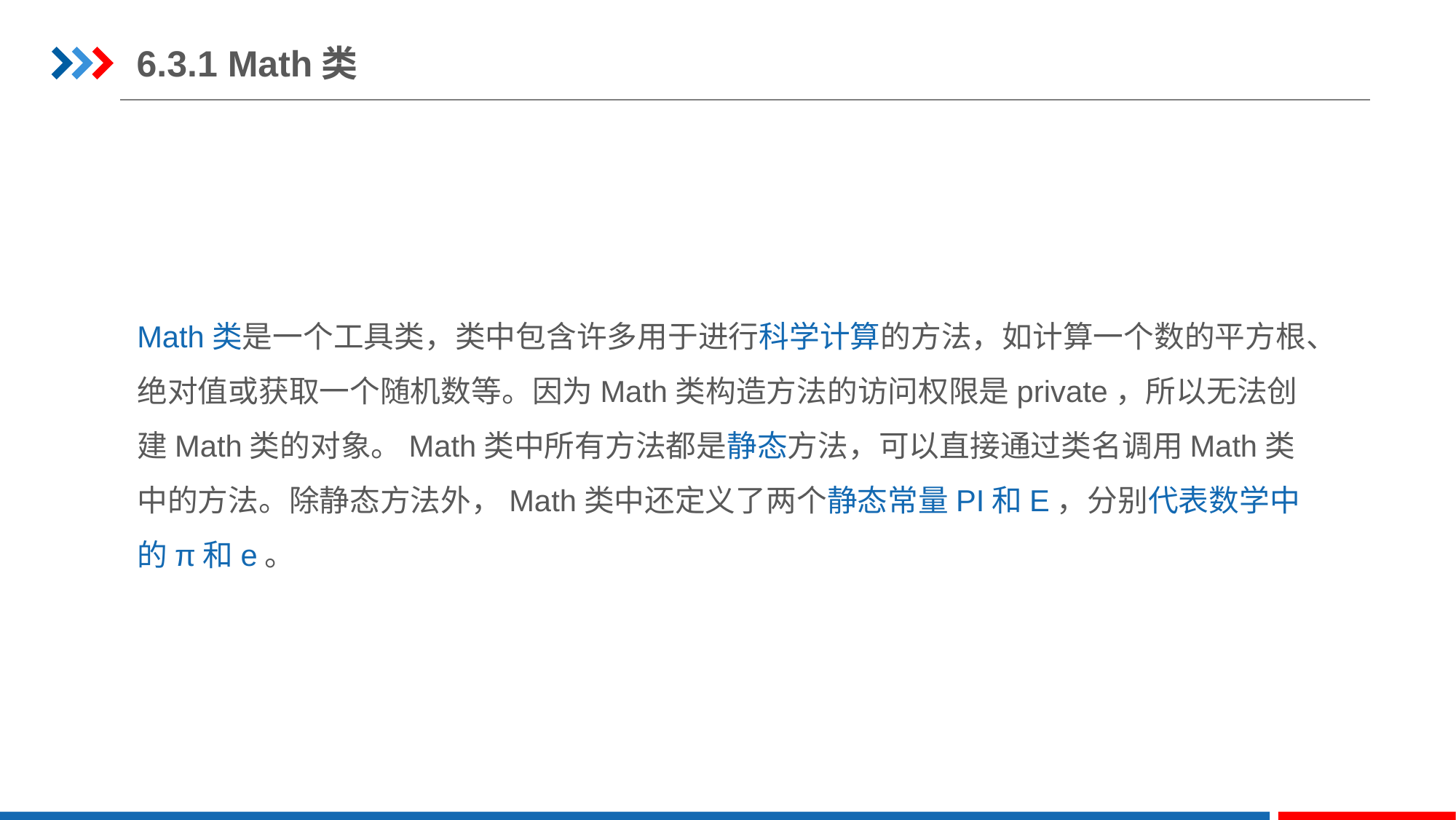

6.3.1 Math类
Math类是一个工具类，类中包含许多用于进行科学计算的方法，如计算一个数的平方根、绝对值或获取一个随机数等。因为Math类构造方法的访问权限是private，所以无法创建Math类的对象。Math类中所有方法都是静态方法，可以直接通过类名调用Math类中的方法。除静态方法外，Math类中还定义了两个静态常量PI和E，分别代表数学中的π和e。